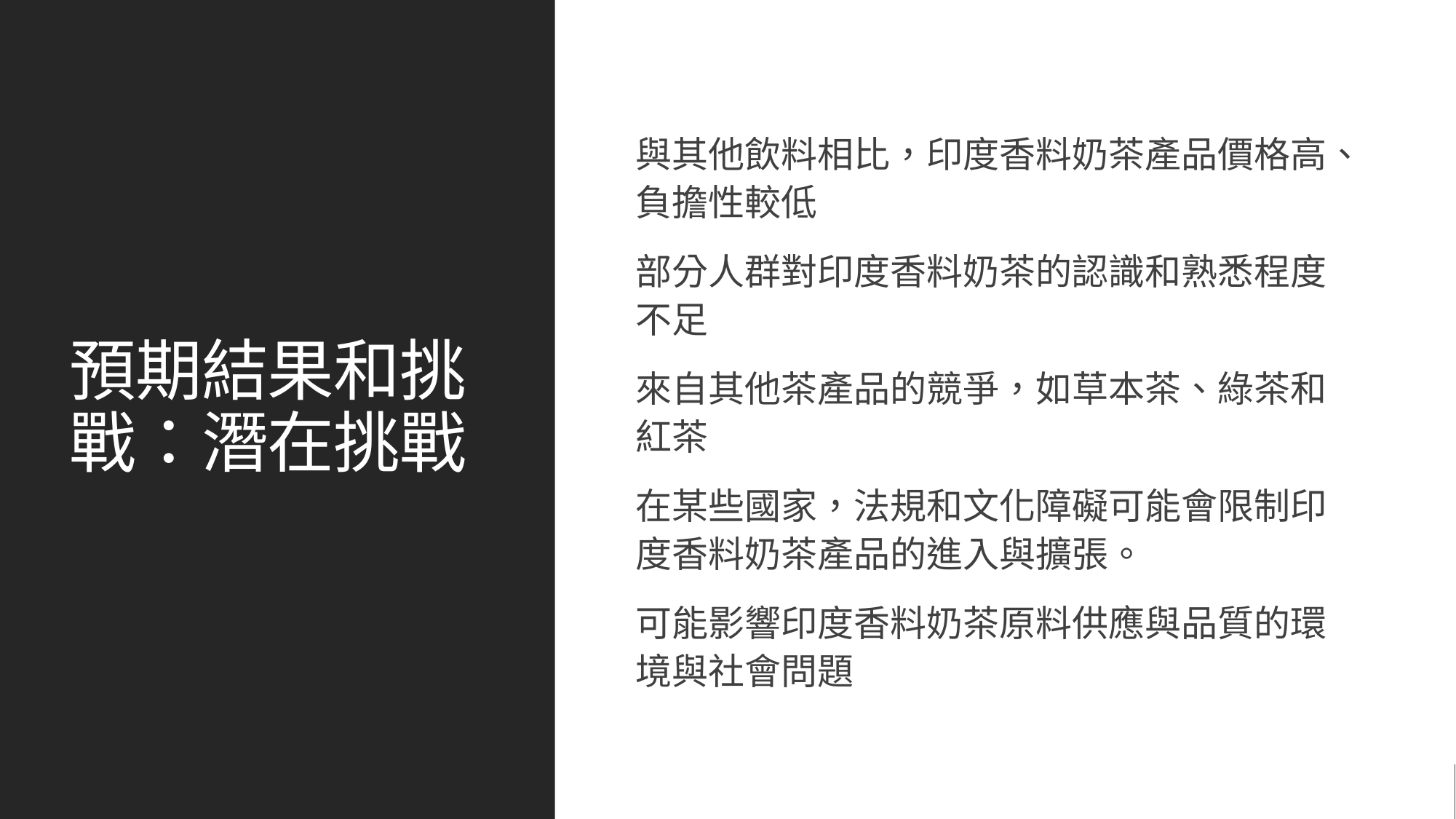

# 預期結果和挑戰：潛在挑戰
與其他飲料相比，印度香料奶茶產品價格高、負擔性較低
部分人群對印度香料奶茶的認識和熟悉程度不足
來自其他茶產品的競爭，如草本茶、綠茶和紅茶
在某些國家，法規和文化障礙可能會限制印度香料奶茶產品的進入與擴張。
可能影響印度香料奶茶原料供應與品質的環境與社會問題